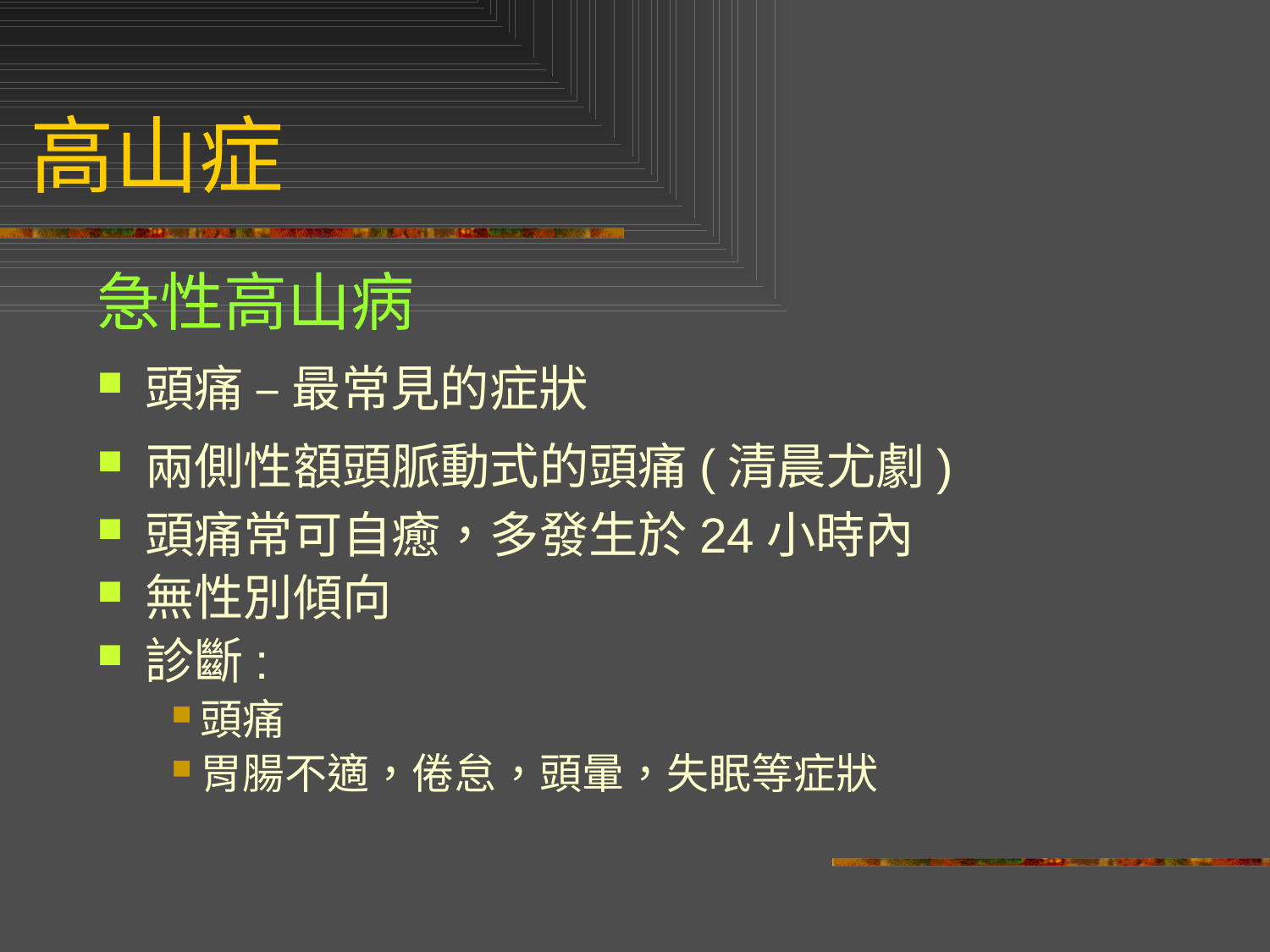

# 高山症
急性高山病
頭痛 – 最常見的症狀
兩側性額頭脈動式的頭痛(清晨尤劇)
頭痛常可自癒，多發生於24小時內
無性別傾向
診斷:
頭痛
胃腸不適，倦怠，頭暈，失眠等症狀